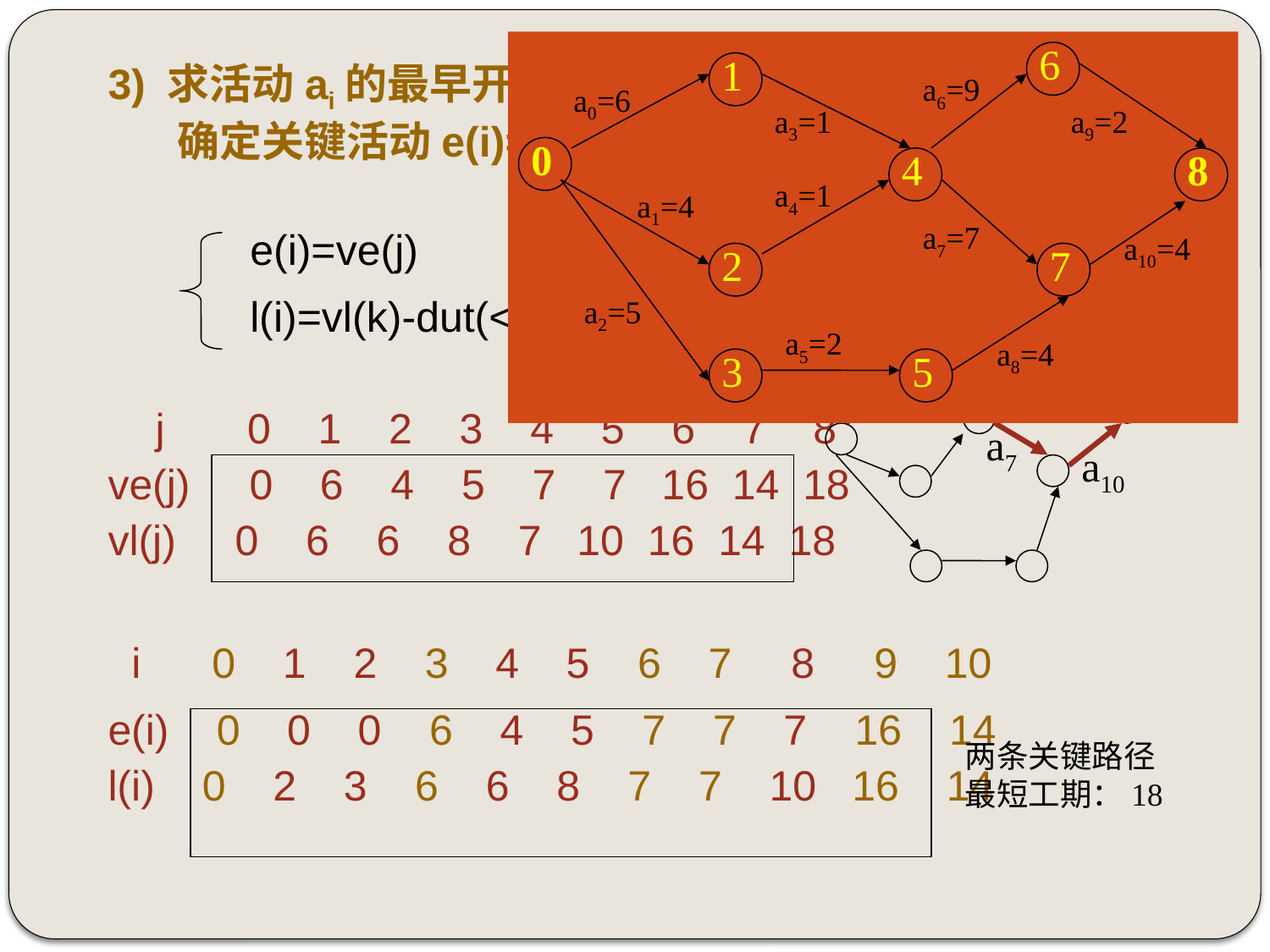

6
1

a6=9

a0=6

a3=1
a9=2
0

4
8

a4=1

a1=4

a7=7
a10=4
2
7

a2=5

a5=2
a8=4
3
5

# 3) 求活动ai的最早开始时间e(i)和最迟开始时间l(i) 确定关键活动e(i)=l(i)
ai

j

k
            e(i)=ve(j)
            l(i)=vl(k)-dut(<j,k>)

    j       0    1    2    3    4    5    6    7    8
ve(j)     0    6    4    5    7    7   16  14  18
vl(j)     0    6    6    8    7   10  16  14  18

  i      0    1    2    3    4    5    6    7     8     9    10
e(i)    0    0    0    6    4    5    7    7    7    16    14
l(i)    0    2    3    6    6    8    7    7    10   16    14

a6
a3
a9

a0

a7

a10

两条关键路径
最短工期：18